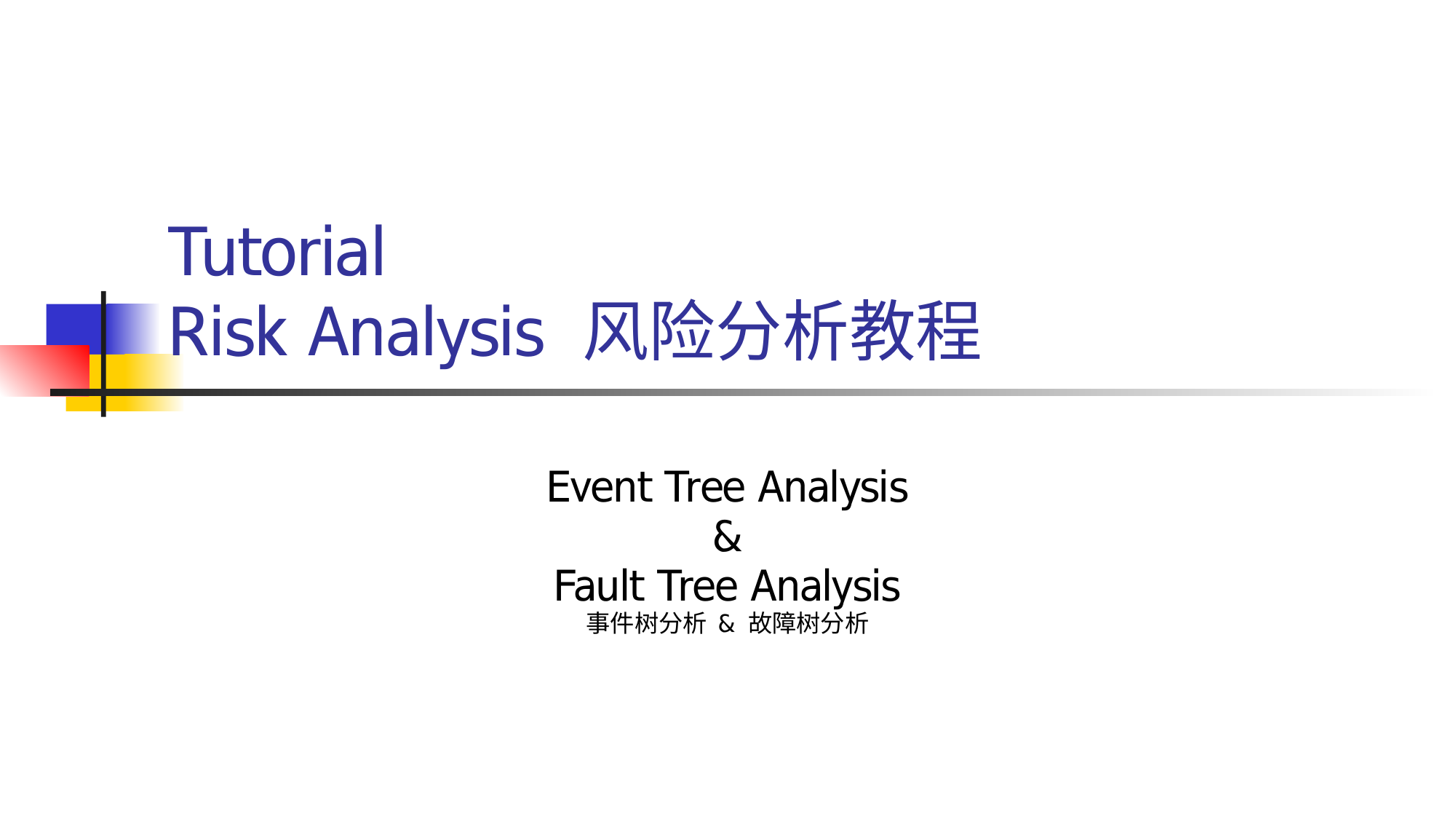

# Tutorial Risk Analysis 风险分析教程
Event Tree Analysis
&
Fault Tree Analysis
事件树分析 & 故障树分析